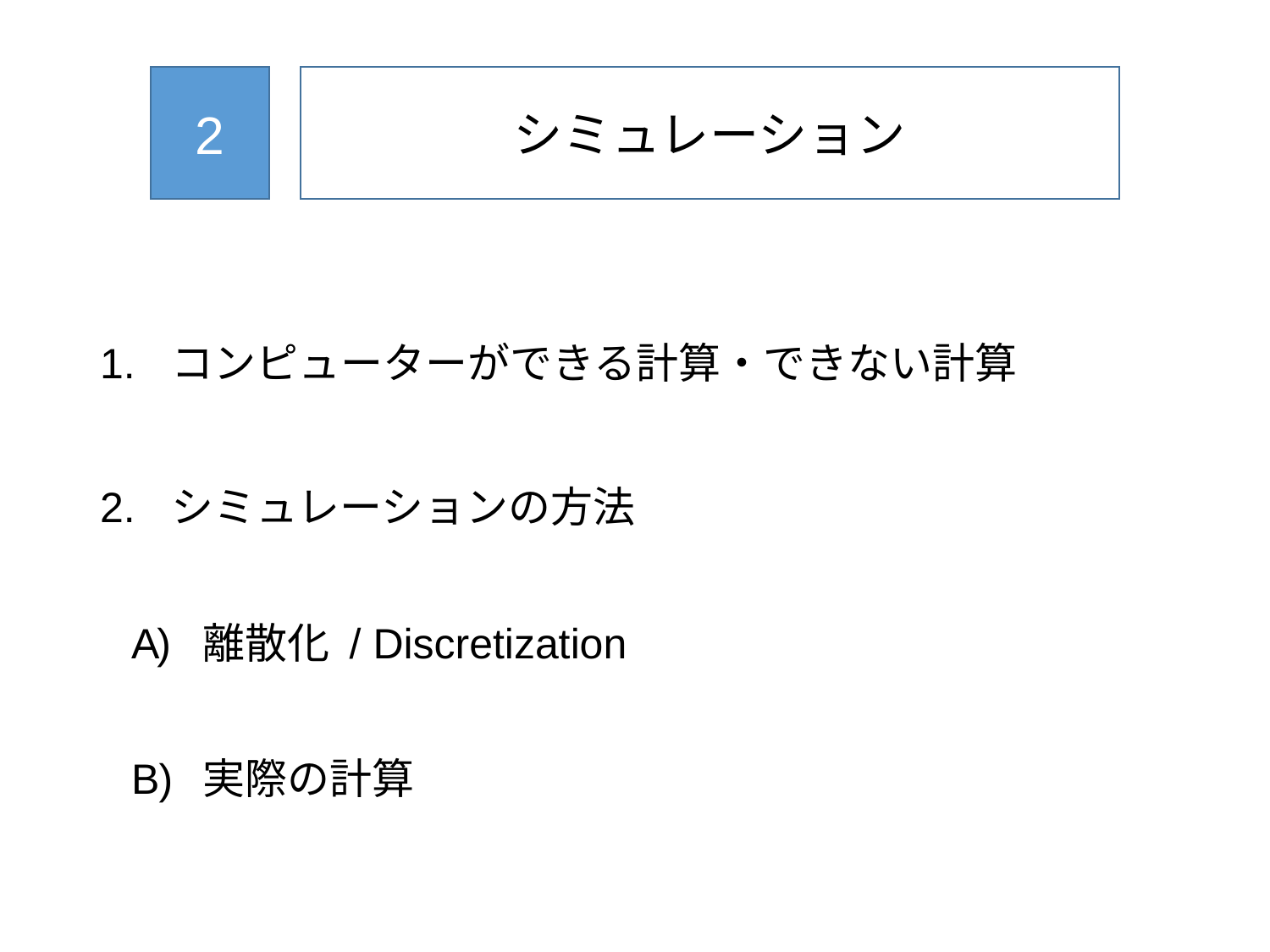

#
2
シミュレーション
コンピューターができる計算・できない計算
シミュレーションの方法
離散化 / Discretization
実際の計算